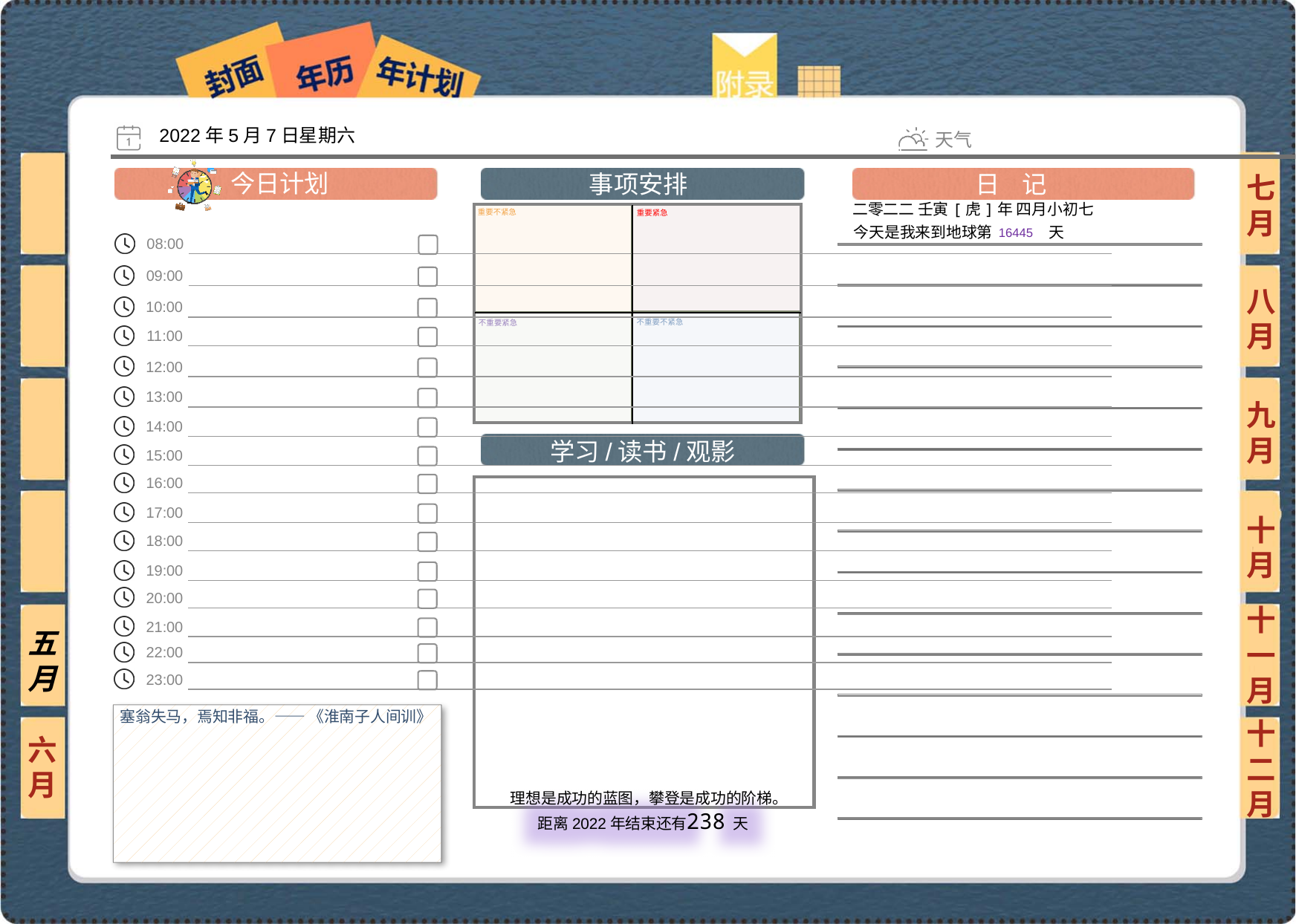

2022年5月7日星期六
七月
二零二二 壬寅[虎]年 四月小初七
16445
八月
九月
十月
十一月
五月
塞翁失马，焉知非福。—— 《淮南子人间训》

六月
十二月
238
 理想是成功的蓝图，攀登是成功的阶梯。